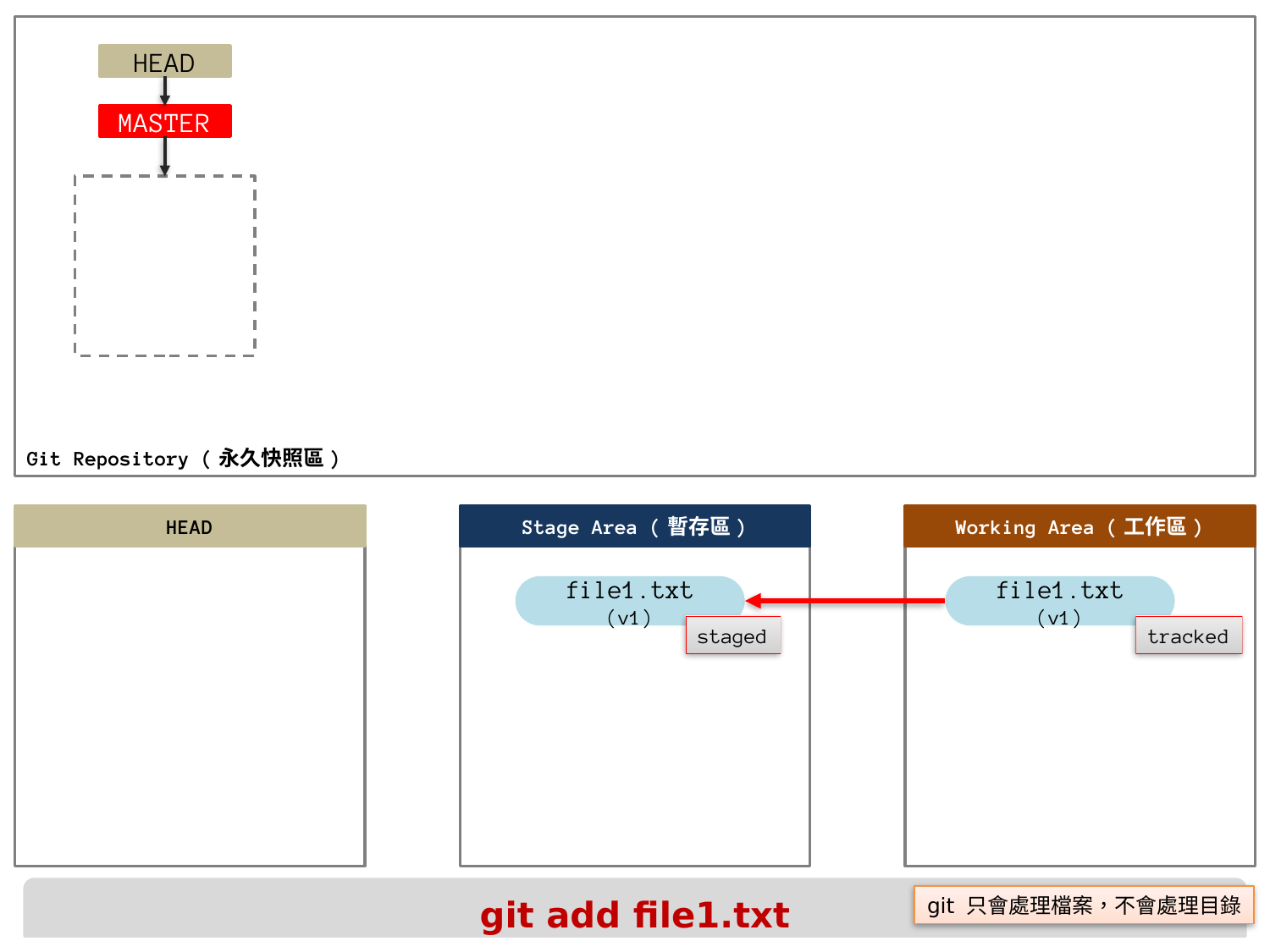

HEAD
MASTER

file1.txt
(v1)
file1.txt
(v1)
staged
tracked
git 只會處理檔案，不會處理目錄
git add file1.txt